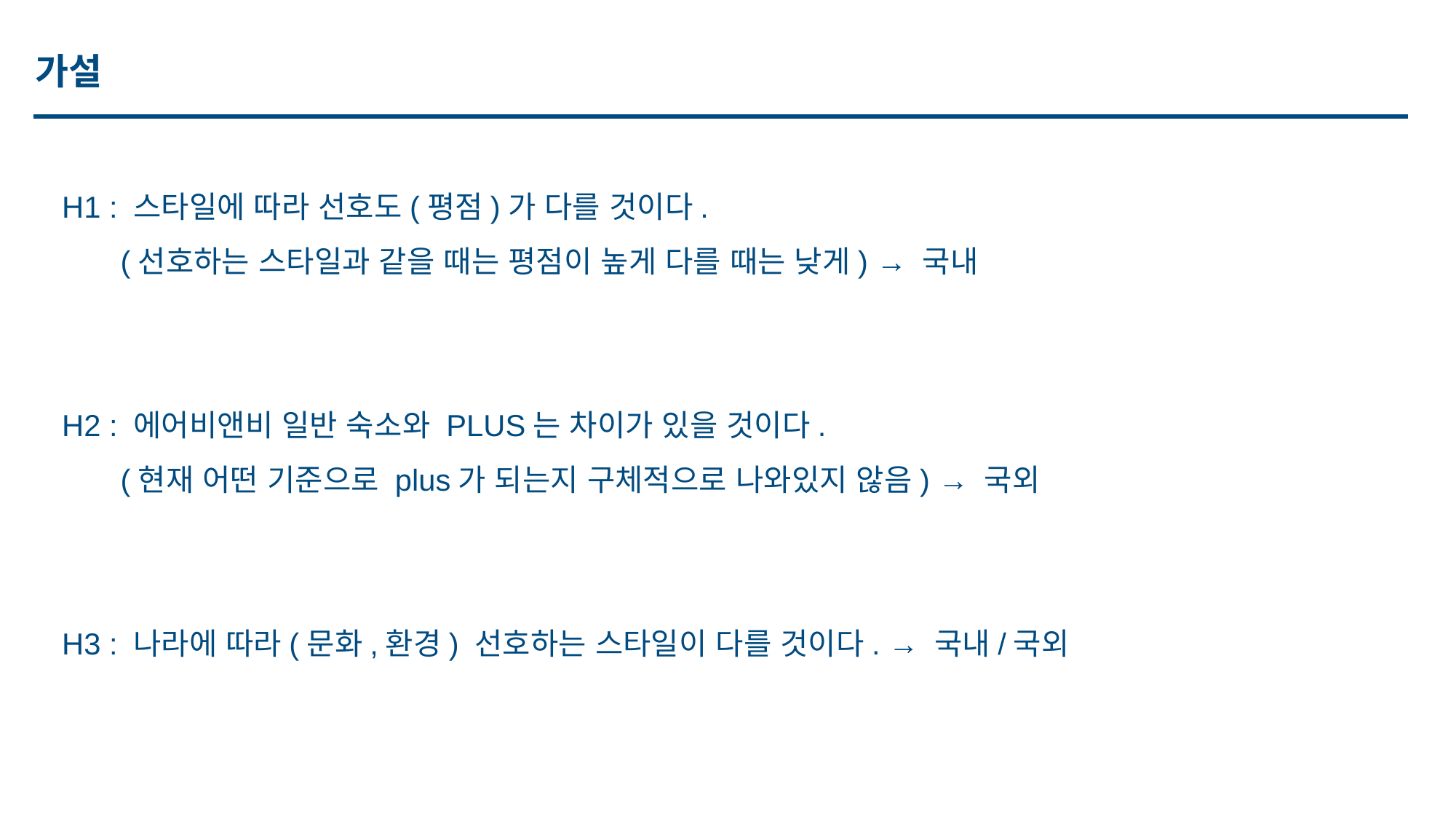

가설
H1 : 스타일에 따라 선호도(평점)가 다를 것이다.
       (선호하는 스타일과 같을 때는 평점이 높게 다를 때는 낮게) → 국내

H2 : 에어비앤비 일반 숙소와 PLUS는 차이가 있을 것이다.
       (현재 어떤 기준으로 plus가 되는지 구체적으로 나와있지 않음) → 국외

H3 : 나라에 따라(문화,환경) 선호하는 스타일이 다를 것이다. → 국내/국외